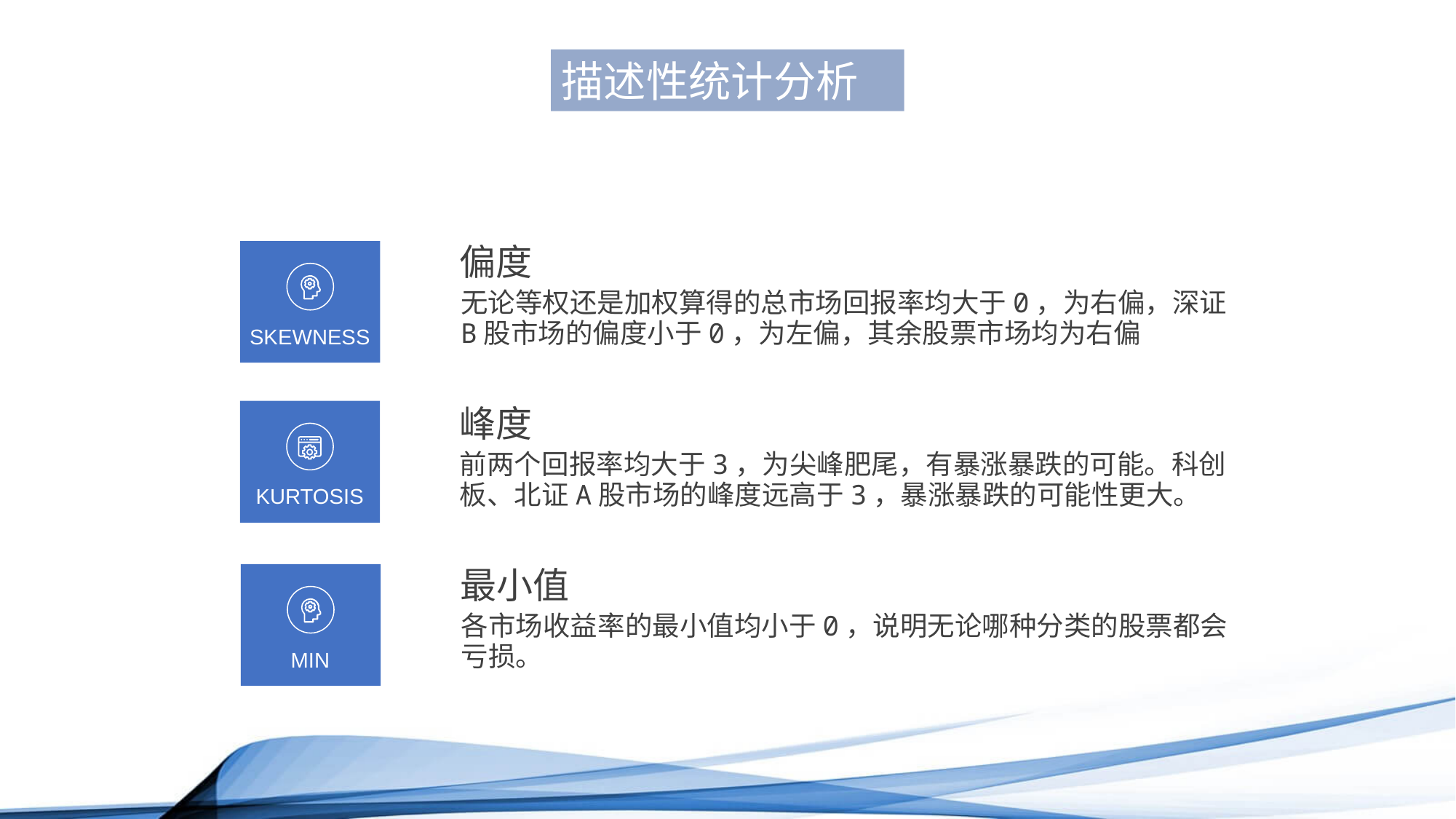

描述性统计分析
偏度

Skewness
无论等权还是加权算得的总市场回报率均大于0，为右偏，深证B股市场的偏度小于0，为左偏，其余股票市场均为右偏
峰度

Kurtosis
前两个回报率均大于3，为尖峰肥尾，有暴涨暴跌的可能。科创板、北证A股市场的峰度远高于3，暴涨暴跌的可能性更大。
最小值

MIN
各市场收益率的最小值均小于0，说明无论哪种分类的股票都会亏损。